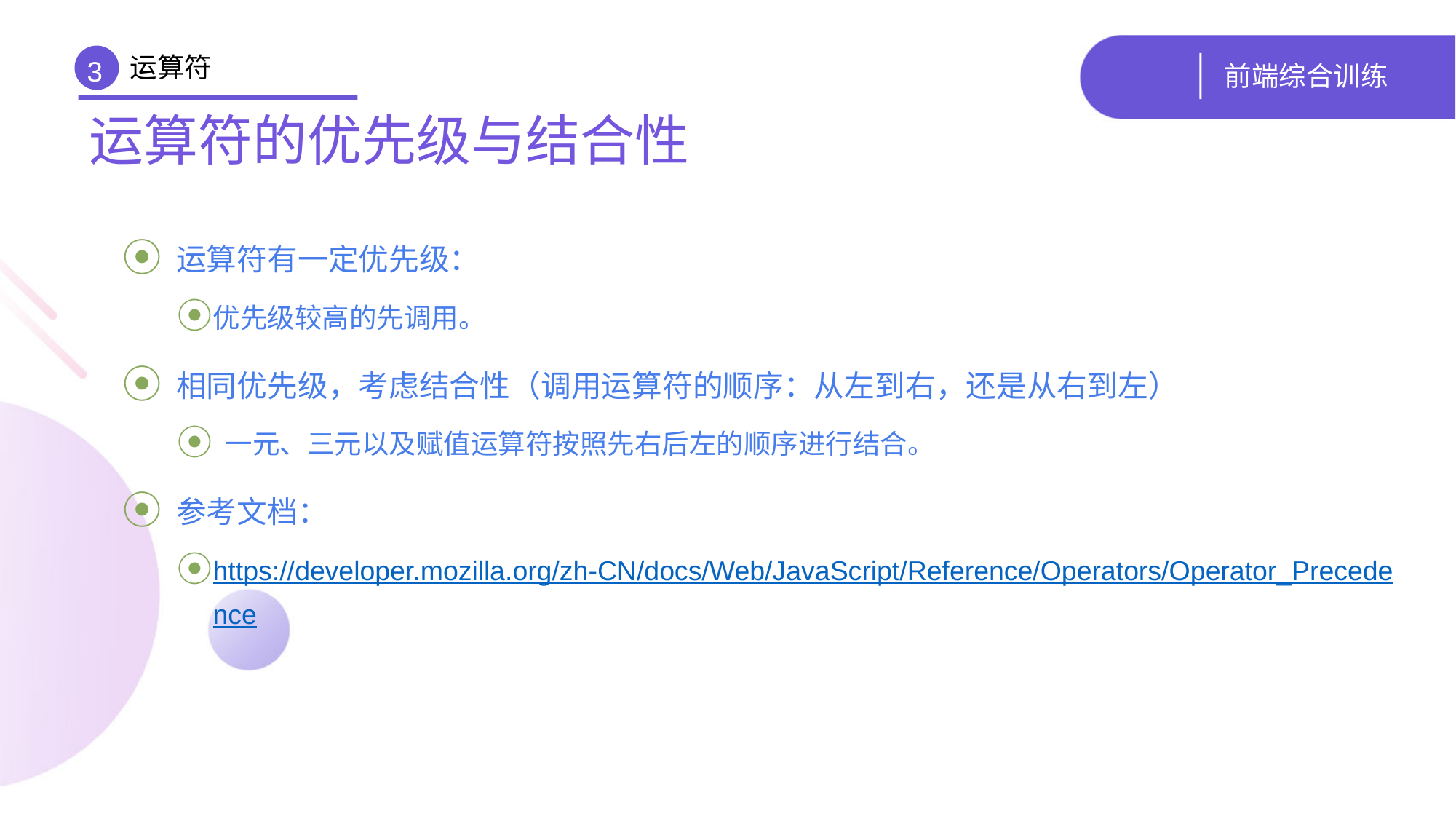

运算符
# 前端综合训练
3
运算符的优先级与结合性
 运算符有一定优先级：
优先级较高的先调用。
 相同优先级，考虑结合性（调用运算符的顺序：从左到右，还是从右到左）
 一元、三元以及赋值运算符按照先右后左的顺序进行结合。
 参考文档：
https://developer.mozilla.org/zh-CN/docs/Web/JavaScript/Reference/Operators/Operator_Precedence